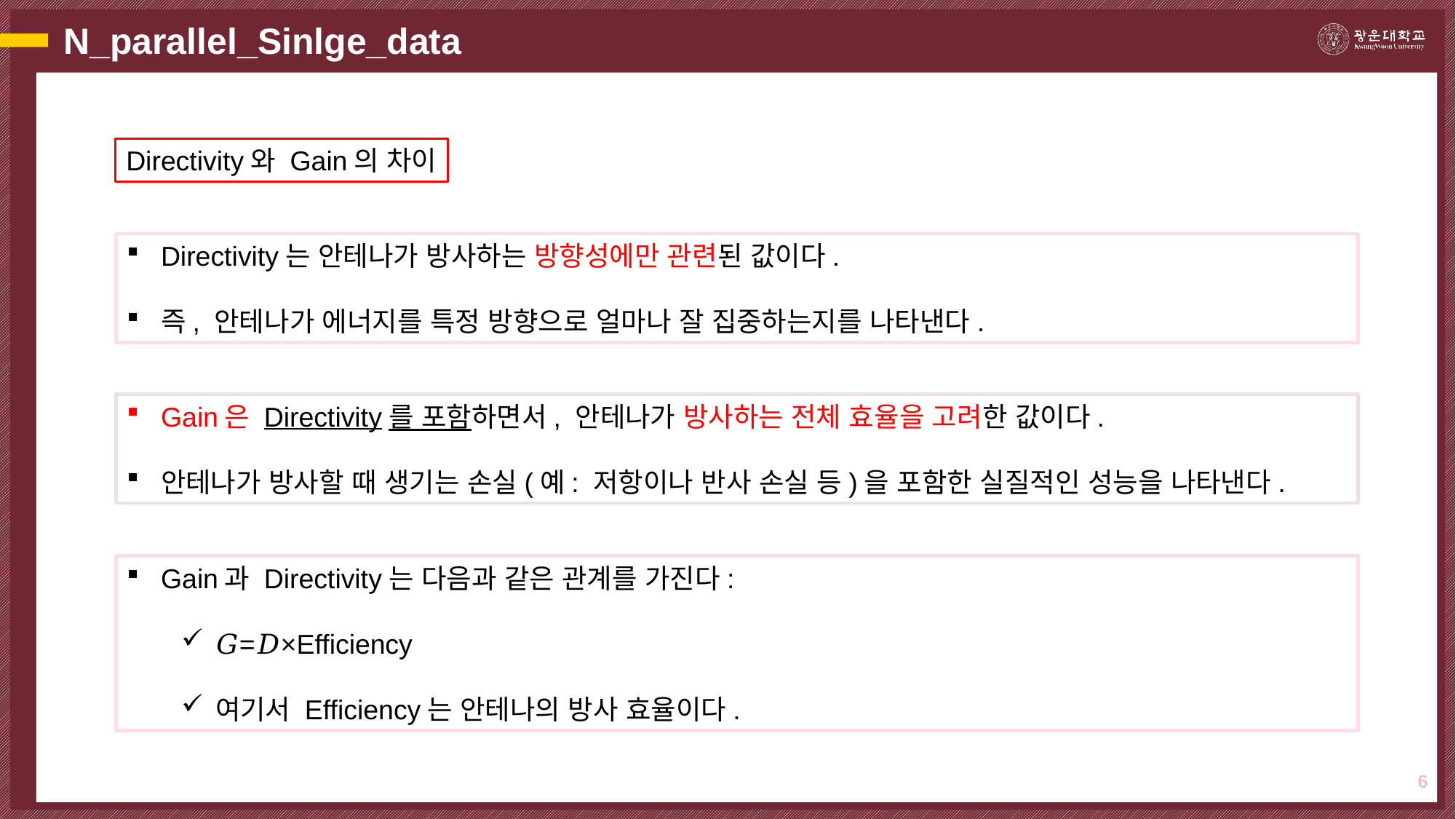

# N_parallel_Sinlge_data
Directivity와 Gain의 차이
Directivity는 안테나가 방사하는 방향성에만 관련된 값이다.

즉, 안테나가 에너지를 특정 방향으로 얼마나 잘 집중하는지를 나타낸다.
Gain은 Directivity를 포함하면서, 안테나가 방사하는 전체 효율을 고려한 값이다.

안테나가 방사할 때 생기는 손실(예: 저항이나 반사 손실 등)을 포함한 실질적인 성능을 나타낸다.
Gain과 Directivity는 다음과 같은 관계를 가진다:

𝐺=𝐷×Efficiency

여기서 Efficiency는 안테나의 방사 효율이다.
6